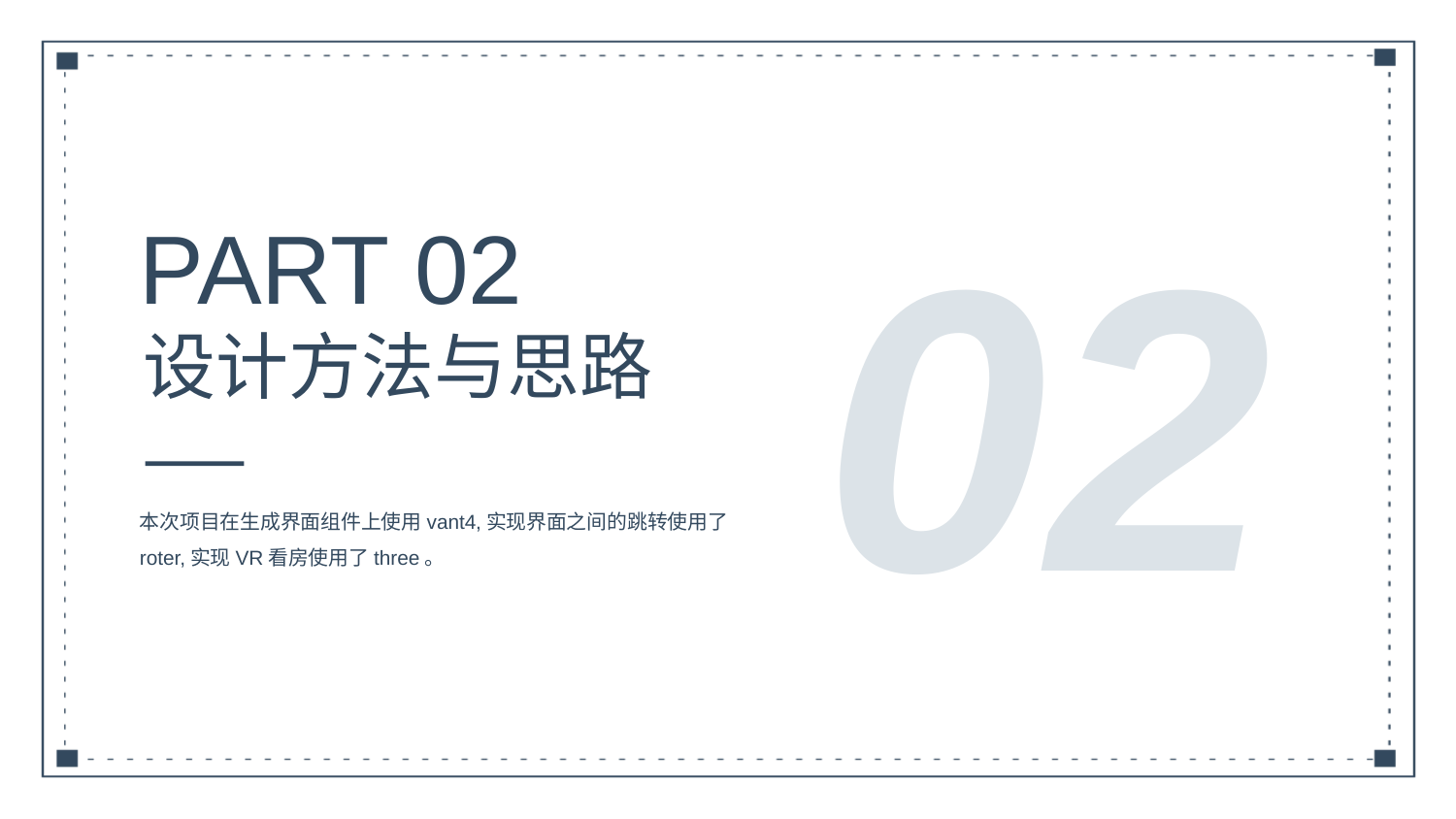

02
PART 02
设计方法与思路

本次项目在生成界面组件上使用vant4,实现界面之间的跳转使用了roter,实现VR看房使用了three。